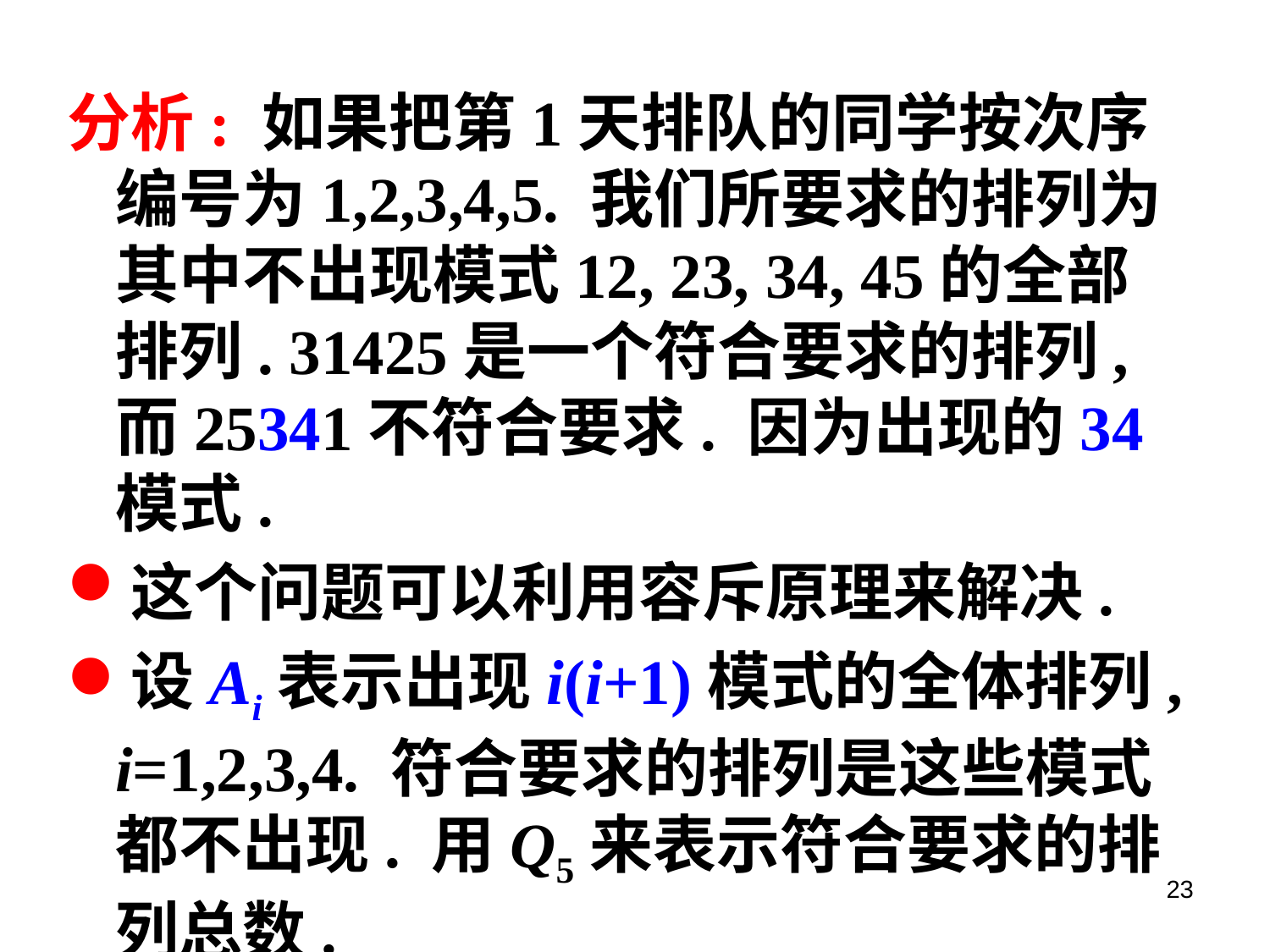

分析: 如果把第1天排队的同学按次序编号为1,2,3,4,5. 我们所要求的排列为其中不出现模式12, 23, 34, 45的全部排列. 31425是一个符合要求的排列, 而25341不符合要求. 因为出现的34模式.
这个问题可以利用容斥原理来解决.
设Ai表示出现i(i+1)模式的全体排列, i=1,2,3,4. 符合要求的排列是这些模式都不出现. 用Q5来表示符合要求的排列总数.

23